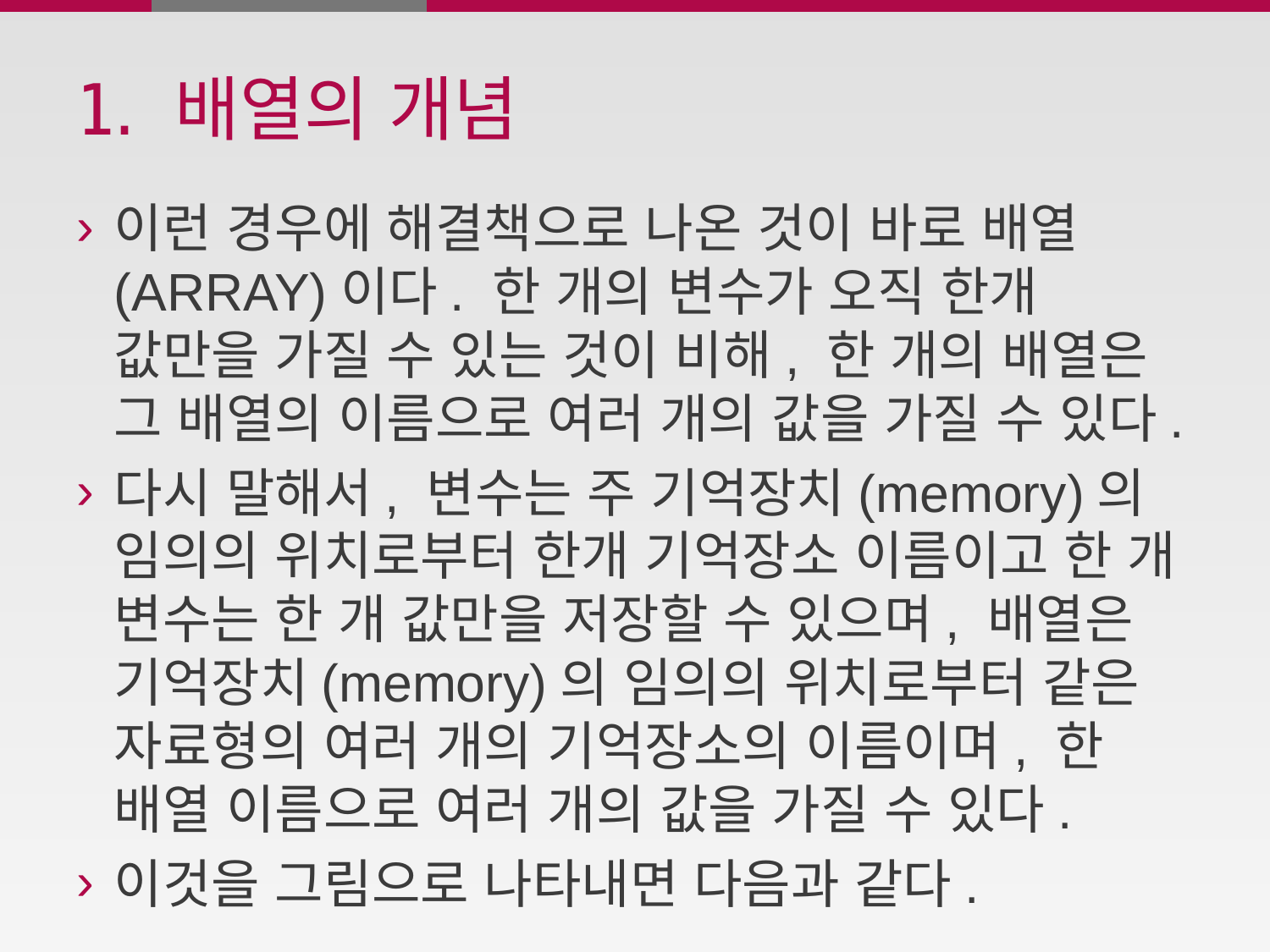

# 1. 배열의 개념
이런 경우에 해결책으로 나온 것이 바로 배열(ARRAY)이다. 한 개의 변수가 오직 한개 값만을 가질 수 있는 것이 비해, 한 개의 배열은 그 배열의 이름으로 여러 개의 값을 가질 수 있다.
다시 말해서, 변수는 주 기억장치(memory)의 임의의 위치로부터 한개 기억장소 이름이고 한 개 변수는 한 개 값만을 저장할 수 있으며, 배열은 기억장치(memory)의 임의의 위치로부터 같은 자료형의 여러 개의 기억장소의 이름이며, 한 배열 이름으로 여러 개의 값을 가질 수 있다.
이것을 그림으로 나타내면 다음과 같다.